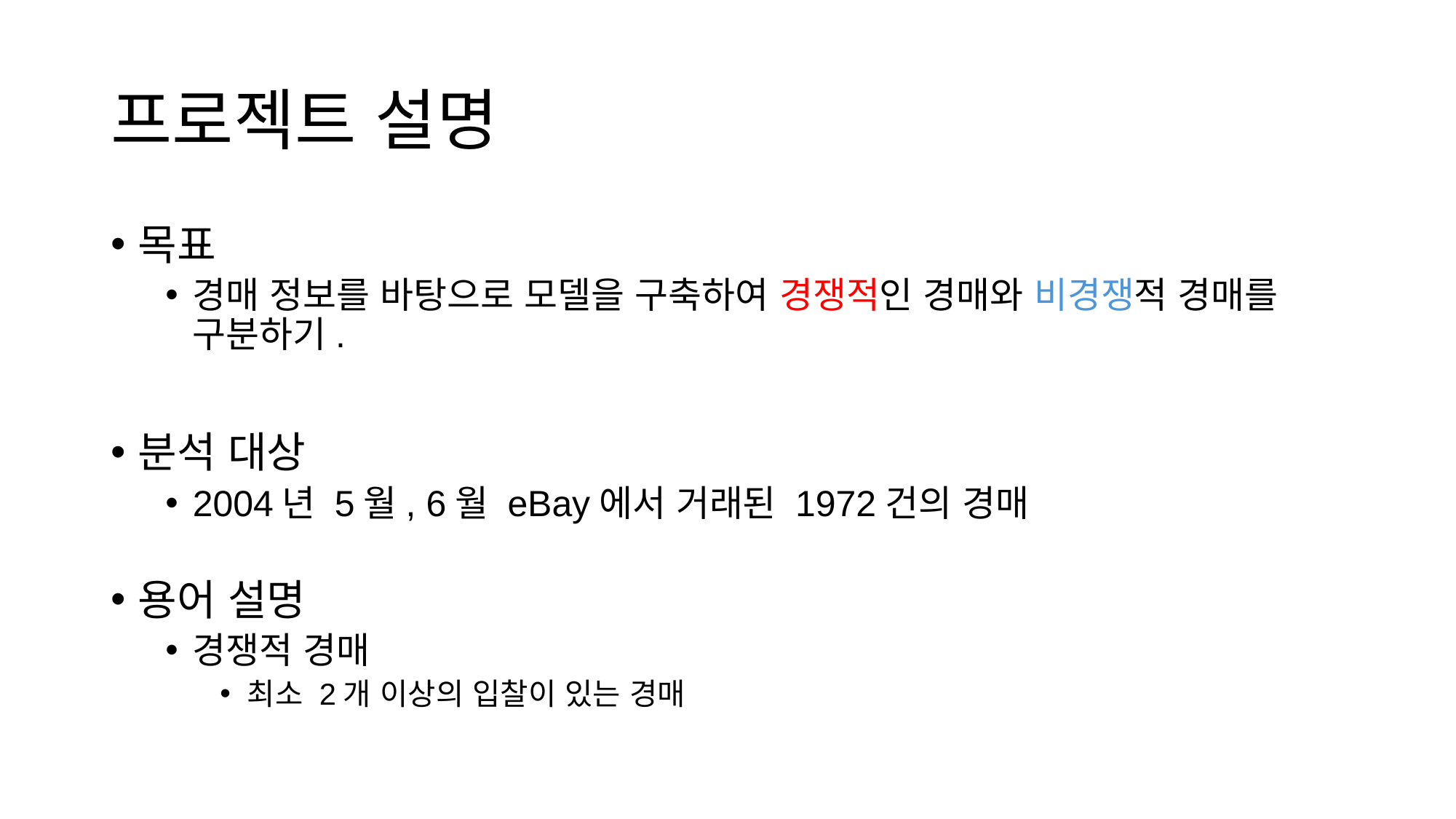

# 프로젝트 설명
목표
경매 정보를 바탕으로 모델을 구축하여 경쟁적인 경매와 비경쟁적 경매를 구분하기.

분석 대상
2004년 5월, 6월 eBay에서 거래된 1972건의 경매
용어 설명
경쟁적 경매
최소 2개 이상의 입찰이 있는 경매